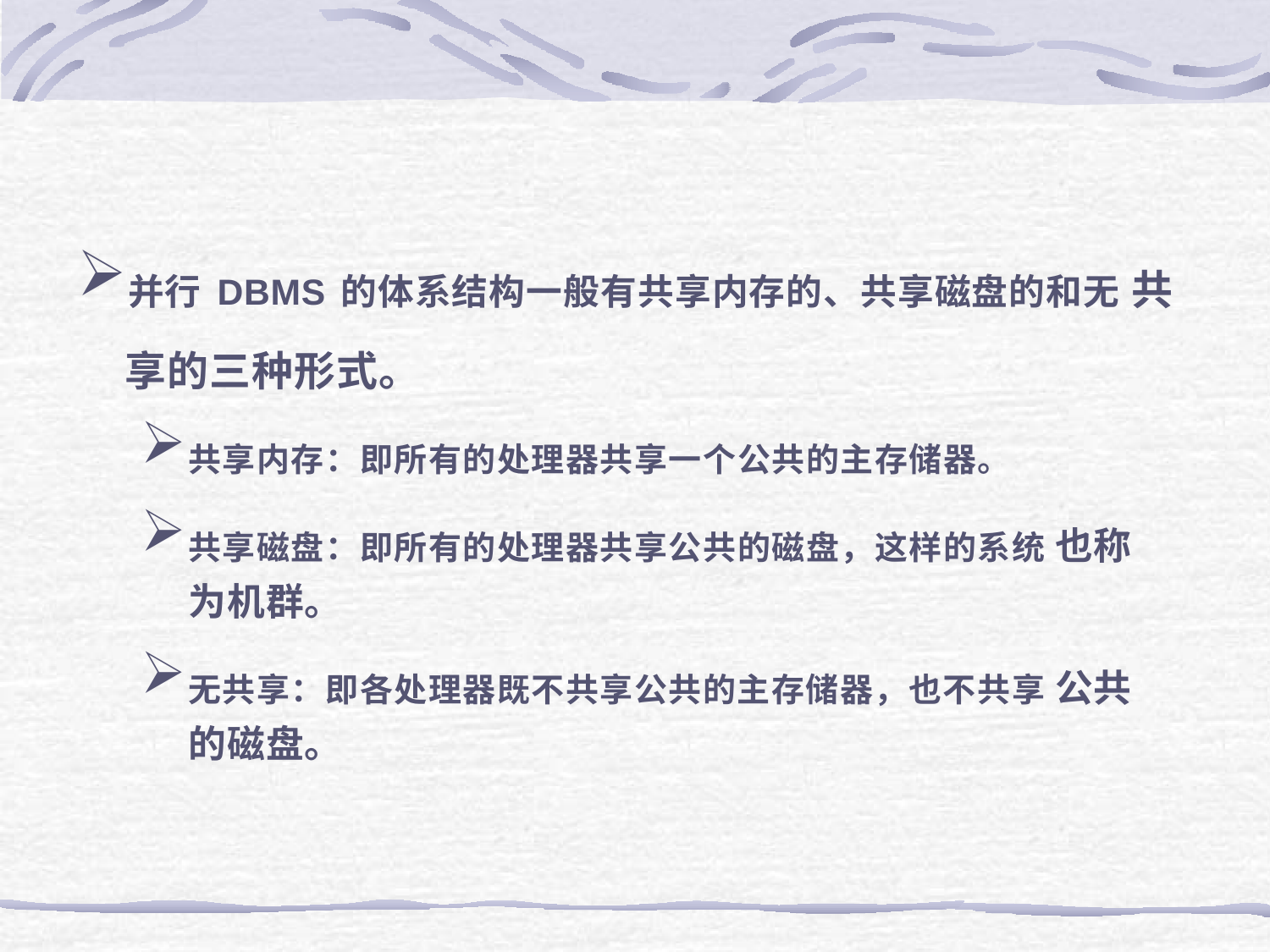

并行DBMS的体系结构一般有共享内存的、共享磁盘的和无 共享的三种形式。
共享内存：即所有的处理器共享一个公共的主存储器。
共享磁盘：即所有的处理器共享公共的磁盘，这样的系统 也称为机群。
无共享：即各处理器既不共享公共的主存储器，也不共享 公共的磁盘。